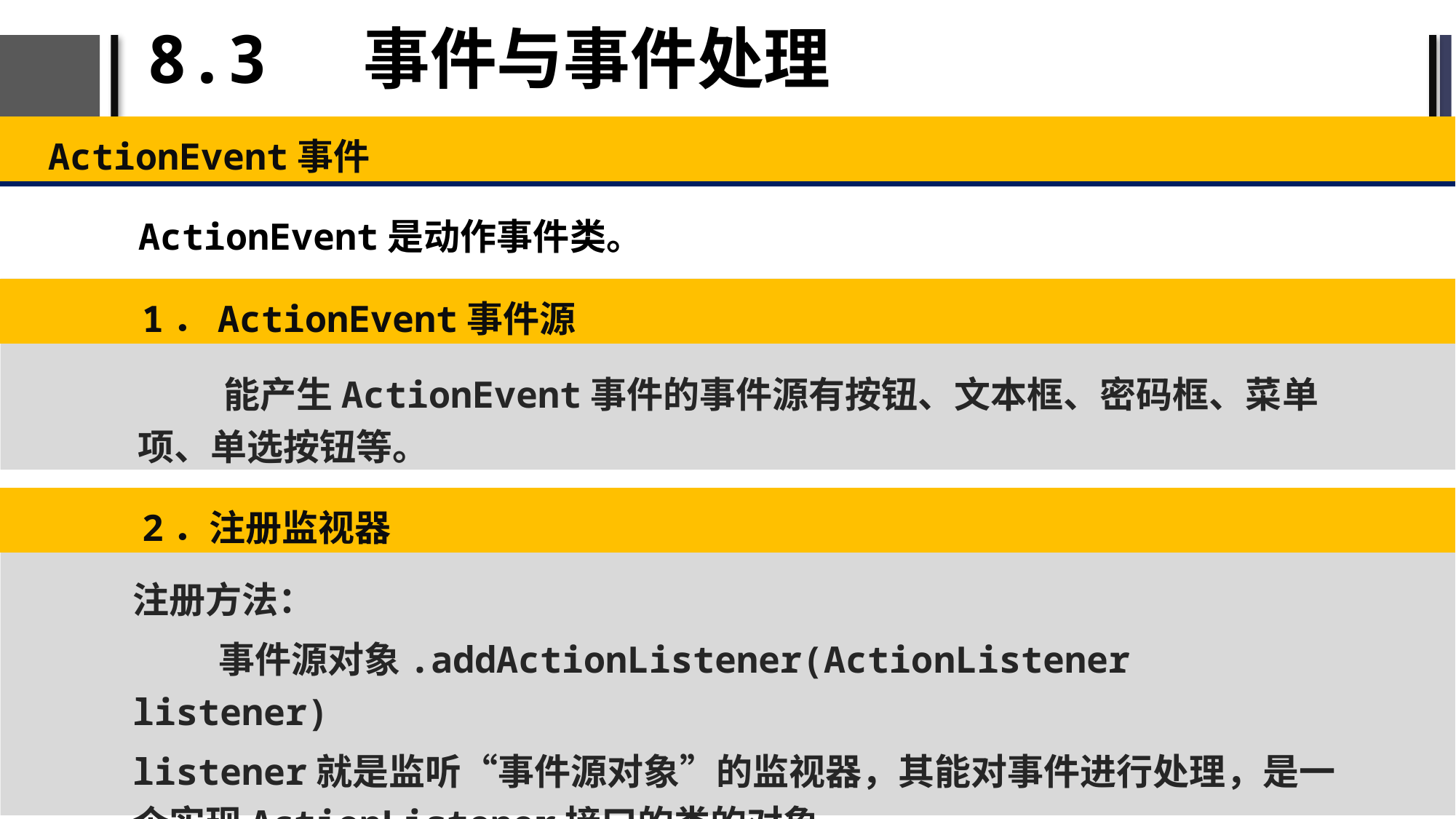

# 8.3  事件与事件处理

ActionEvent事件

ActionEvent是动作事件类。

1．ActionEvent事件源

能产生ActionEvent事件的事件源有按钮、文本框、密码框、菜单项、单选按钮等。

2．注册监视器

注册方法：
事件源对象.addActionListener(ActionListener listener)
listener就是监听“事件源对象”的监视器，其能对事件进行处理，是一个实现ActionListener接口的类的对象。